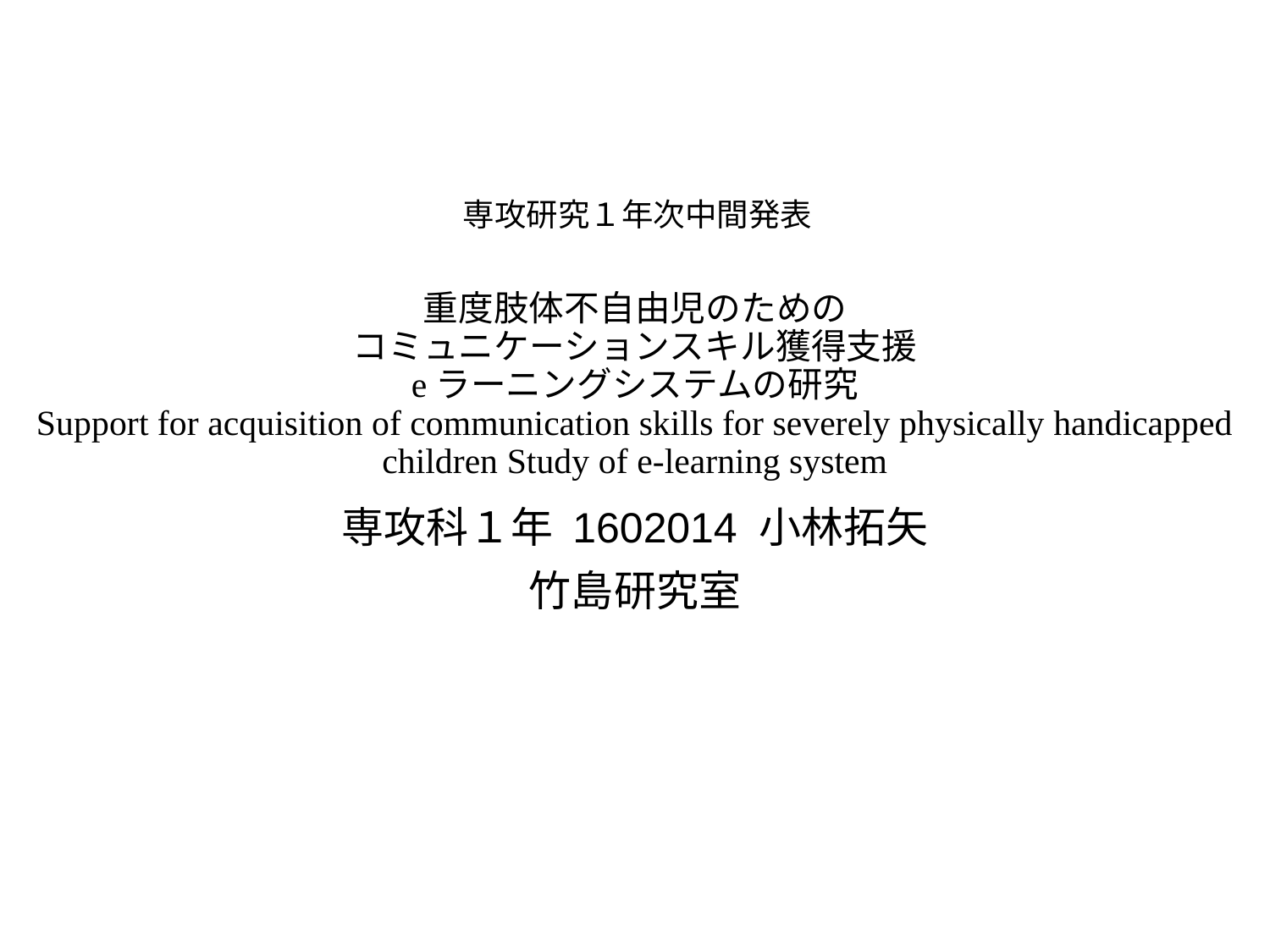

# 重度肢体不自由児のための コミュニケーションスキル獲得支援 eラーニングシステムの研究 Support for acquisition of communication skills for severely physically handicapped children Study of e-learning system
専攻研究１年次中間発表
専攻科１年 1602014 小林拓矢
竹島研究室